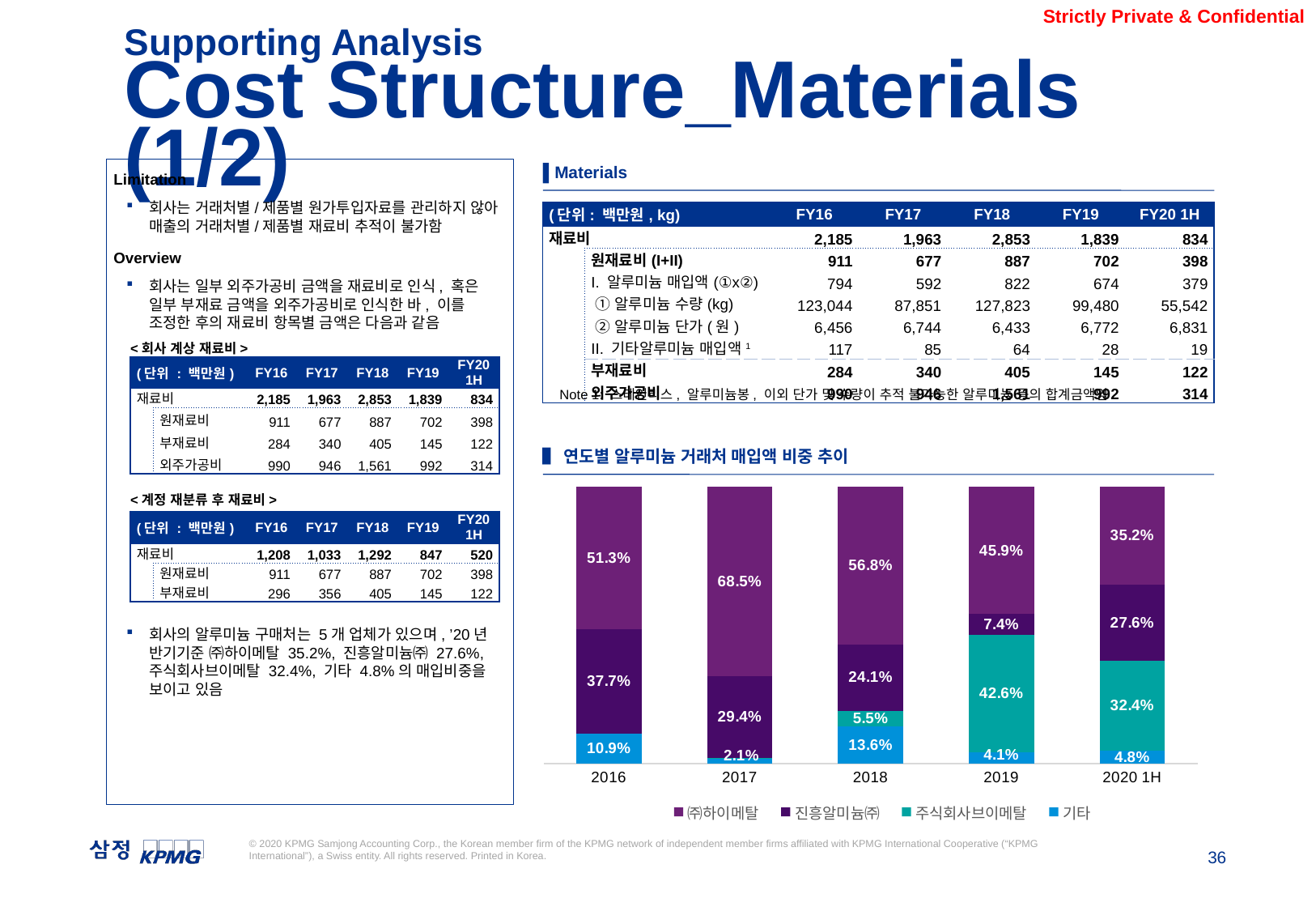

Supporting Analysis
Cost Structure_Materials (1/2)
▌Materials

Limitation
회사는 거래처별/제품별 원가투입자료를 관리하지 않아 매출의 거래처별/제품별 재료비 추적이 불가함
Overview
회사는 일부 외주가공비 금액을 재료비로 인식, 혹은 일부 부재료 금액을 외주가공비로 인식한 바, 이를 조정한 후의 재료비 항목별 금액은 다음과 같음

회사의 알루미늄 구매처는 5개 업체가 있으며, ’20년 반기기준 ㈜하이메탈 35.2%, 진흥알미늄㈜ 27.6%, 주식회사브이메탈 32.4%, 기타 4.8%의 매입비중을 보이고 있음

| (단위: 백만원, kg) |  | FY16 | FY17 | FY18 | FY19 | FY20 1H |
| --- | --- | --- | --- | --- | --- | --- |
| 재료비 |  | 2,185 | 1,963 | 2,853 | 1,839 | 834 |
|  | 원재료비(I+II) | 911 | 677 | 887 | 702 | 398 |
|  | I. 알루미늄 매입액(①x②) | 794 | 592 | 822 | 674 | 379 |
|  | ①알루미늄 수량(kg) | 123,044 | 87,851 | 127,823 | 99,480 | 55,542 |
|  | ②알루미늄 단가(원) | 6,456 | 6,744 | 6,433 | 6,772 | 6,831 |
|  | II. 기타알루미늄 매입액1 | 117 | 85 | 64 | 28 | 19 |
|  | 부재료비 | 284 | 340 | 405 | 145 | 122 |
|  | 외주가공비 | 990 | 946 | 1,561 | 992 | 314 |
<회사 계상 재료비>
| (단위 : 백만원) |  | FY16 | FY17 | FY18 | FY19 | FY20 1H |
| --- | --- | --- | --- | --- | --- | --- |
| 재료비 |  | 2,185 | 1,963 | 2,853 | 1,839 | 834 |
|  | 원재료비 | 911 | 677 | 887 | 702 | 398 |
|  | 부재료비 | 284 | 340 | 405 | 145 | 122 |
|  | 외주가공비 | 990 | 946 | 1,561 | 992 | 314 |
Note 1: 스테인리스, 알루미늄봉, 이외 단가 및 수량이 추적 불가능한 알루미늄 등의 합계금액임
▌연도별 알루미늄 거래처 매입액 비중 추이

### Chart

| Category | 기타 | 주식회사브이메탈 | 진흥알미늄㈜ | ㈜하이메탈 |
|---|---|---|---|---|
| 2016 | 0.1092372632516817 | 0.0 | 0.37732272252858656 | 0.5134400142197317 |
| 2017 | 0.021166646973703532 | 0.0005180700530663232 | 0.2935662120642318 | 0.6847490709089984 |
| 2018 | 0.1359705105669788 | 0.05521056670701914 | 0.2405740022201923 | 0.5682449205058098 |
| 2019 | 0.040562984497895964 | 0.42643168391427605 | 0.07390674957395599 | 0.459098582013872 |
| 2020 1H | 0.04777816254194215 | 0.32390320879116885 | 0.27594103939563897 | 0.35237758927125 |
<계정 재분류 후 재료비>
| (단위 : 백만원) |  | FY16 | FY17 | FY18 | FY19 | FY20 1H |
| --- | --- | --- | --- | --- | --- | --- |
| 재료비 |  | 1,208 | 1,033 | 1,292 | 847 | 520 |
|  | 원재료비 | 911 | 677 | 887 | 702 | 398 |
|  | 부재료비 | 296 | 356 | 405 | 145 | 122 |